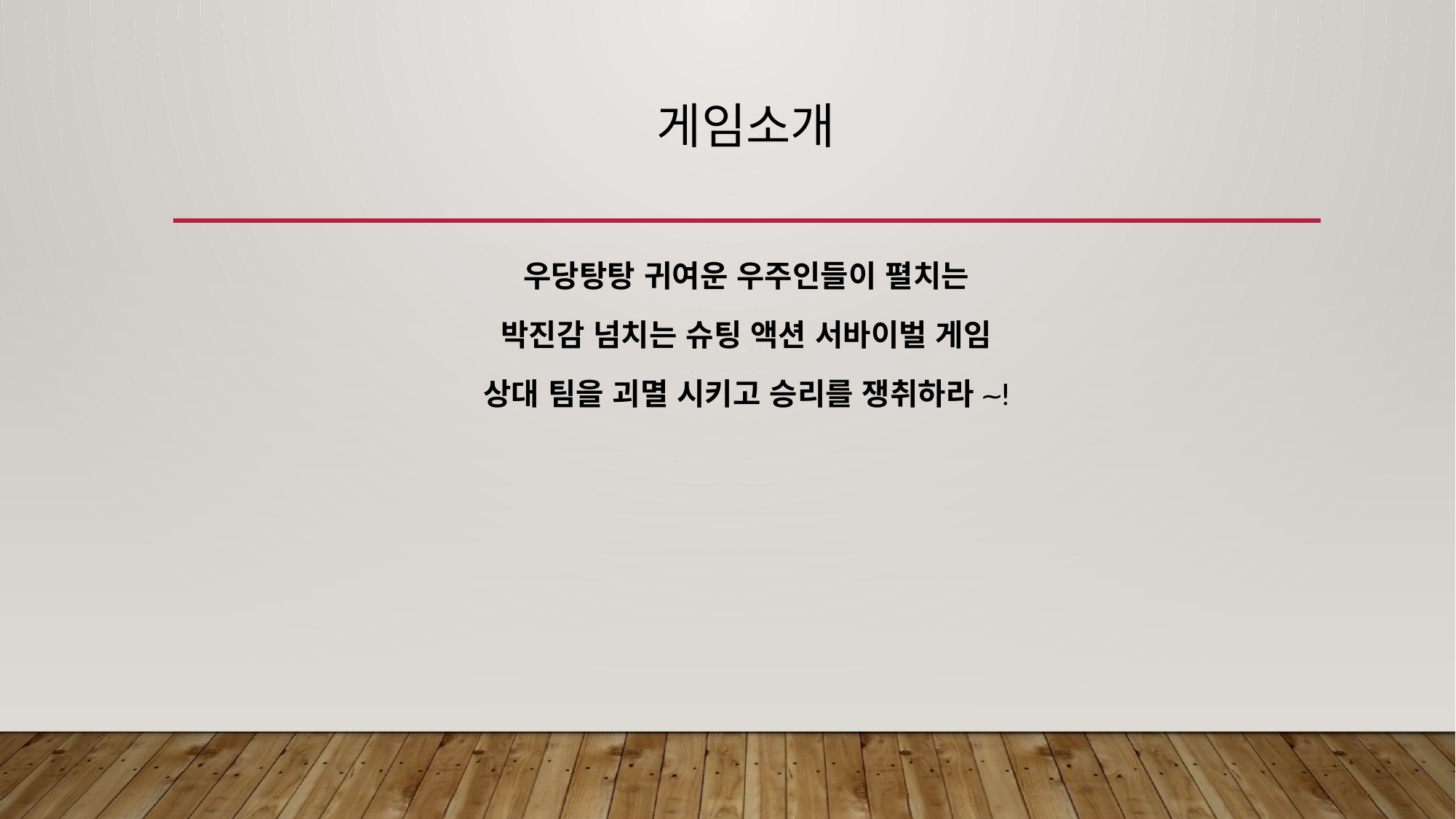

# 게임소개
우당탕탕 귀여운 우주인들이 펼치는
박진감 넘치는 슈팅 액션 서바이벌 게임
상대 팀을 괴멸 시키고 승리를 쟁취하라~!